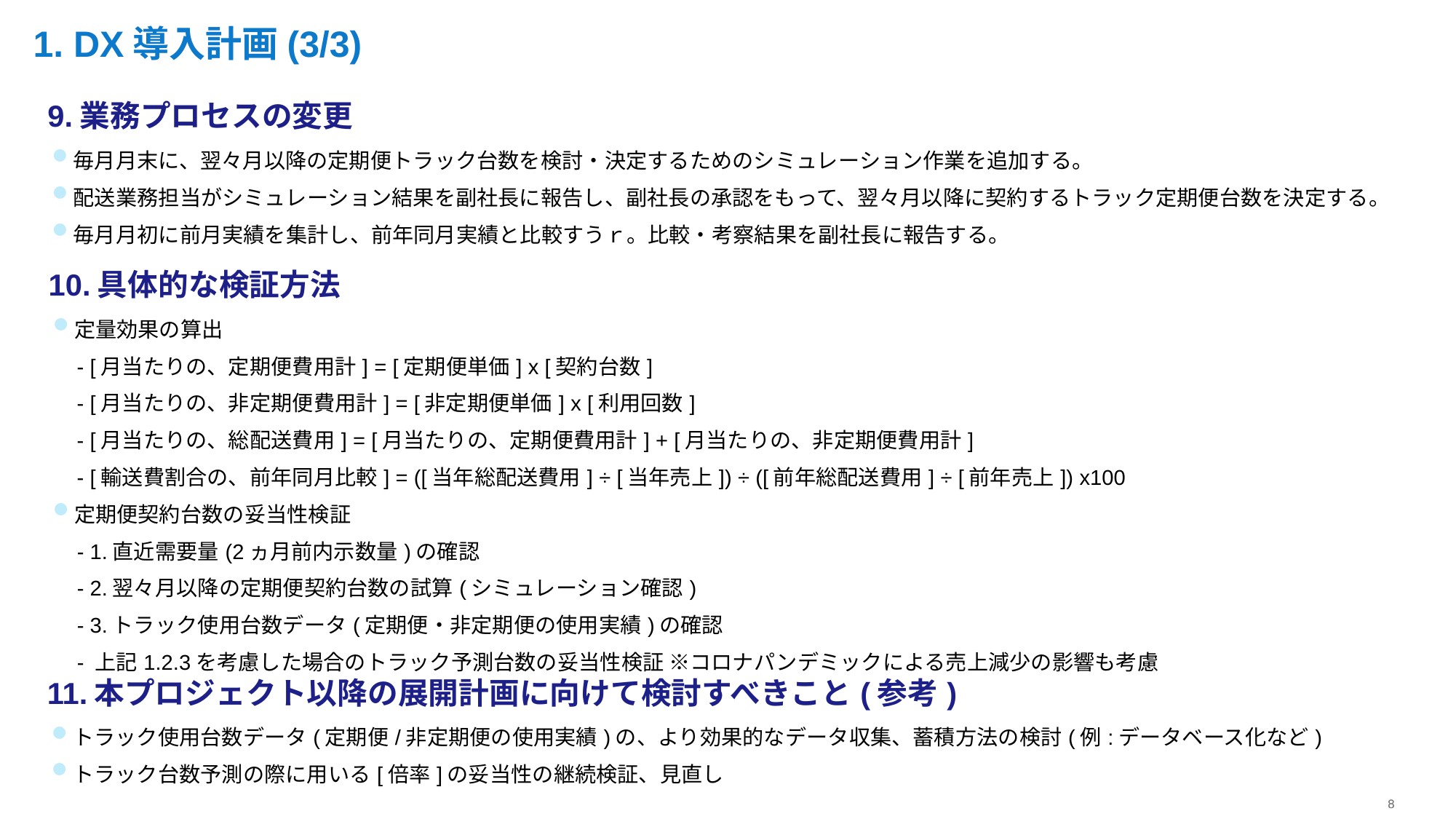

P214
1. DX導入計画(3/3)
| 9.業務プロセスの変更 |
| --- |
| 毎月月末に、翌々月以降の定期便トラック台数を検討・決定するためのシミュレーション作業を追加する。 配送業務担当がシミュレーション結果を副社長に報告し、副社長の承認をもって、翌々月以降に契約するトラック定期便台数を決定する。 毎月月初に前月実績を集計し、前年同月実績と比較すうｒ。比較・考察結果を副社長に報告する。 |
| 10.具体的な検証方法 |
| --- |
| 定量効果の算出 - [月当たりの、定期便費用計] = [定期便単価] x [契約台数] - [月当たりの、非定期便費用計] = [非定期便単価] x [利用回数] - [月当たりの、総配送費用] = [月当たりの、定期便費用計] + [月当たりの、非定期便費用計] - [輸送費割合の、前年同月比較] = ([当年総配送費用] ÷ [当年売上]) ÷ ([前年総配送費用] ÷ [前年売上]) x100 定期便契約台数の妥当性検証 - 1.直近需要量(2ヵ月前内示数量)の確認 - 2.翌々月以降の定期便契約台数の試算(シミュレーション確認) - 3.トラック使用台数データ(定期便・非定期便の使用実績)の確認 - 上記1.2.3を考慮した場合のトラック予測台数の妥当性検証 ※コロナパンデミックによる売上減少の影響も考慮 |
| 11.本プロジェクト以降の展開計画に向けて検討すべきこと(参考) |
| --- |
| トラック使用台数データ(定期便/非定期便の使用実績)の、より効果的なデータ収集、蓄積方法の検討(例:データベース化など) トラック台数予測の際に用いる[倍率]の妥当性の継続検証、見直し |
|  |
| --- |